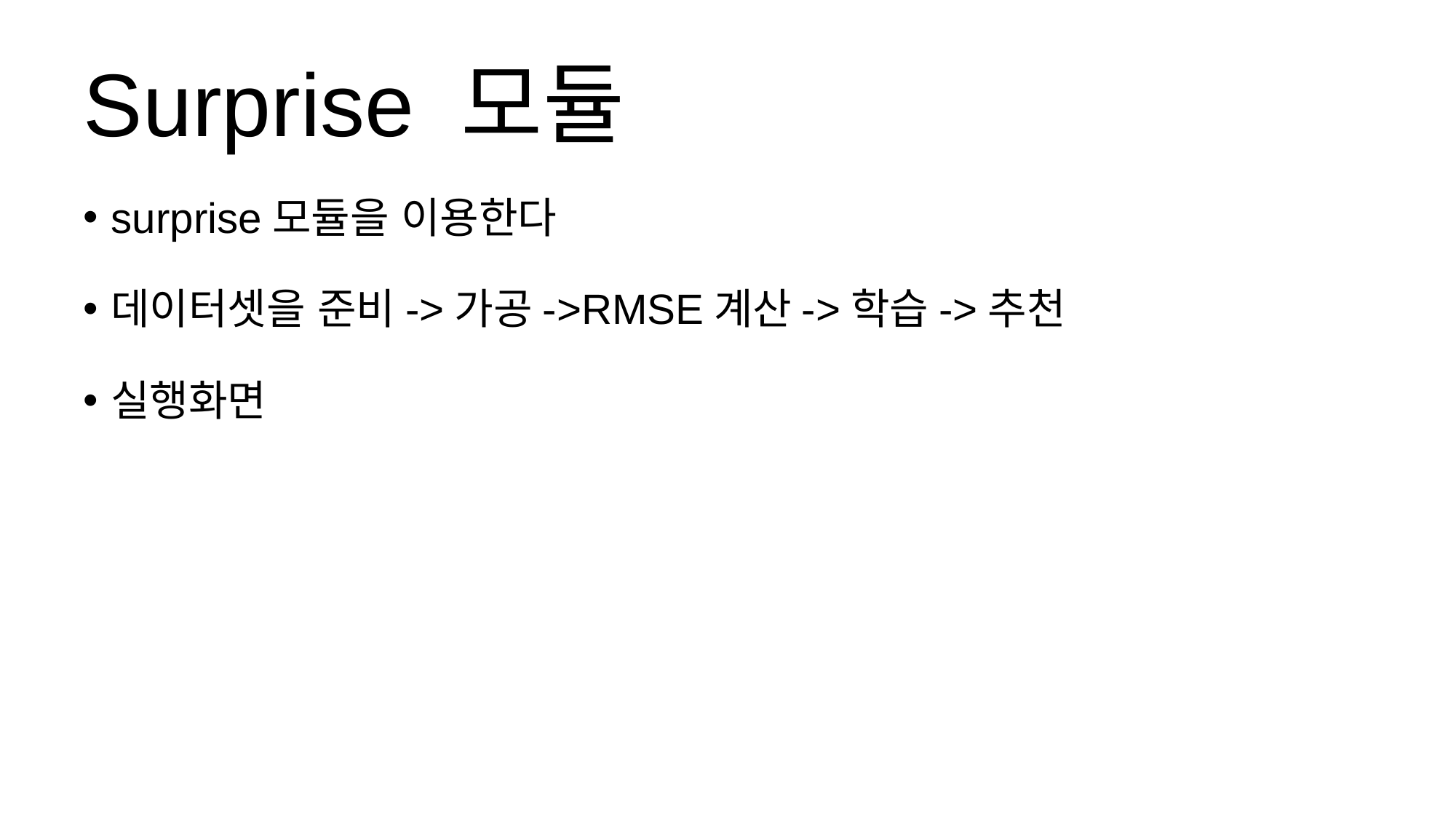

# Surprise 모듈
surprise모듈을 이용한다

데이터셋을 준비->가공->RMSE계산->학습->추천

실행화면